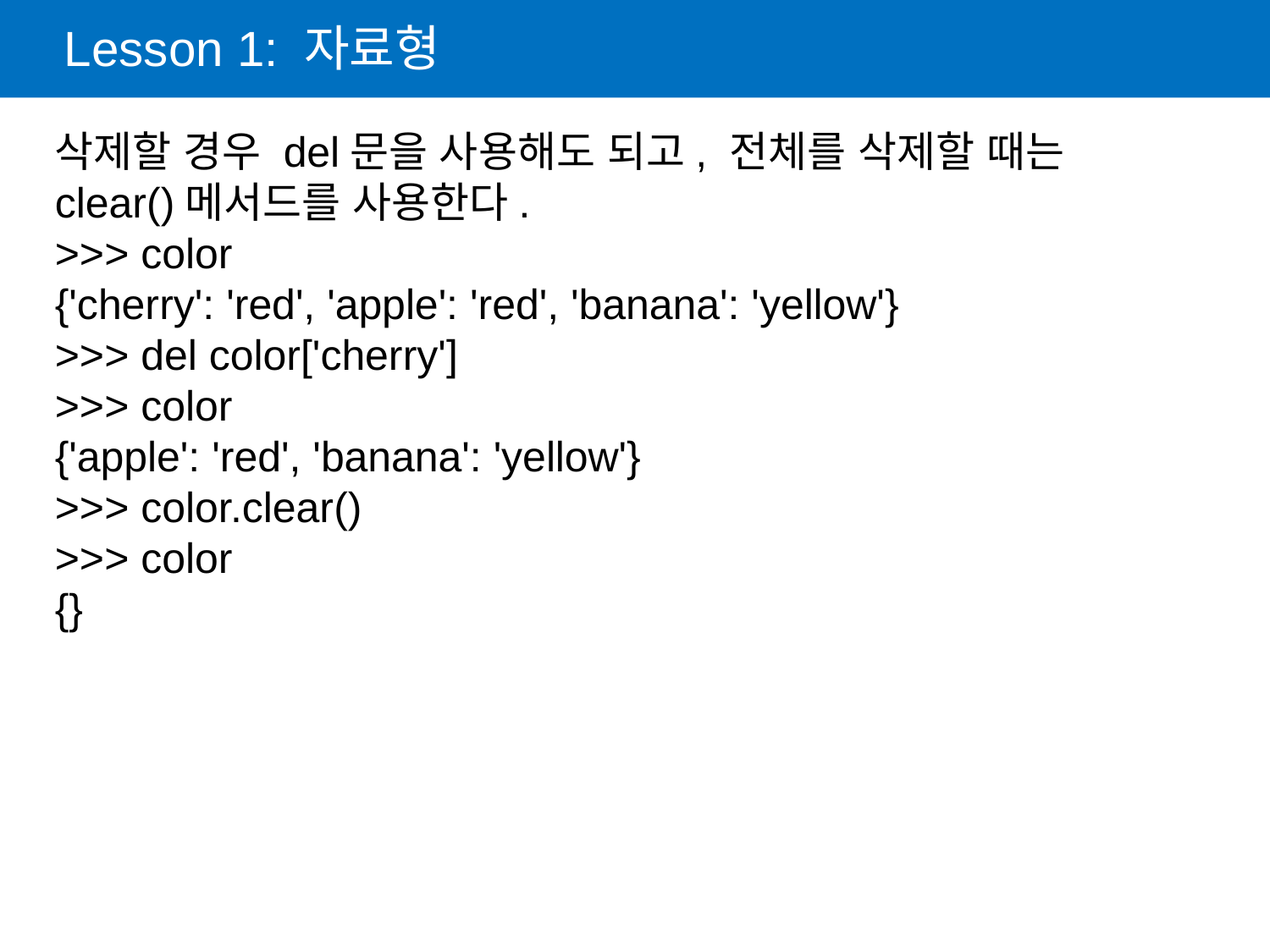

# Lesson 1: 자료형
삭제할 경우 del문을 사용해도 되고, 전체를 삭제할 때는 clear()메서드를 사용한다.
>>> color
{'cherry': 'red', 'apple': 'red', 'banana': 'yellow'}
>>> del color['cherry']
>>> color
{'apple': 'red', 'banana': 'yellow'}
>>> color.clear()
>>> color
{}